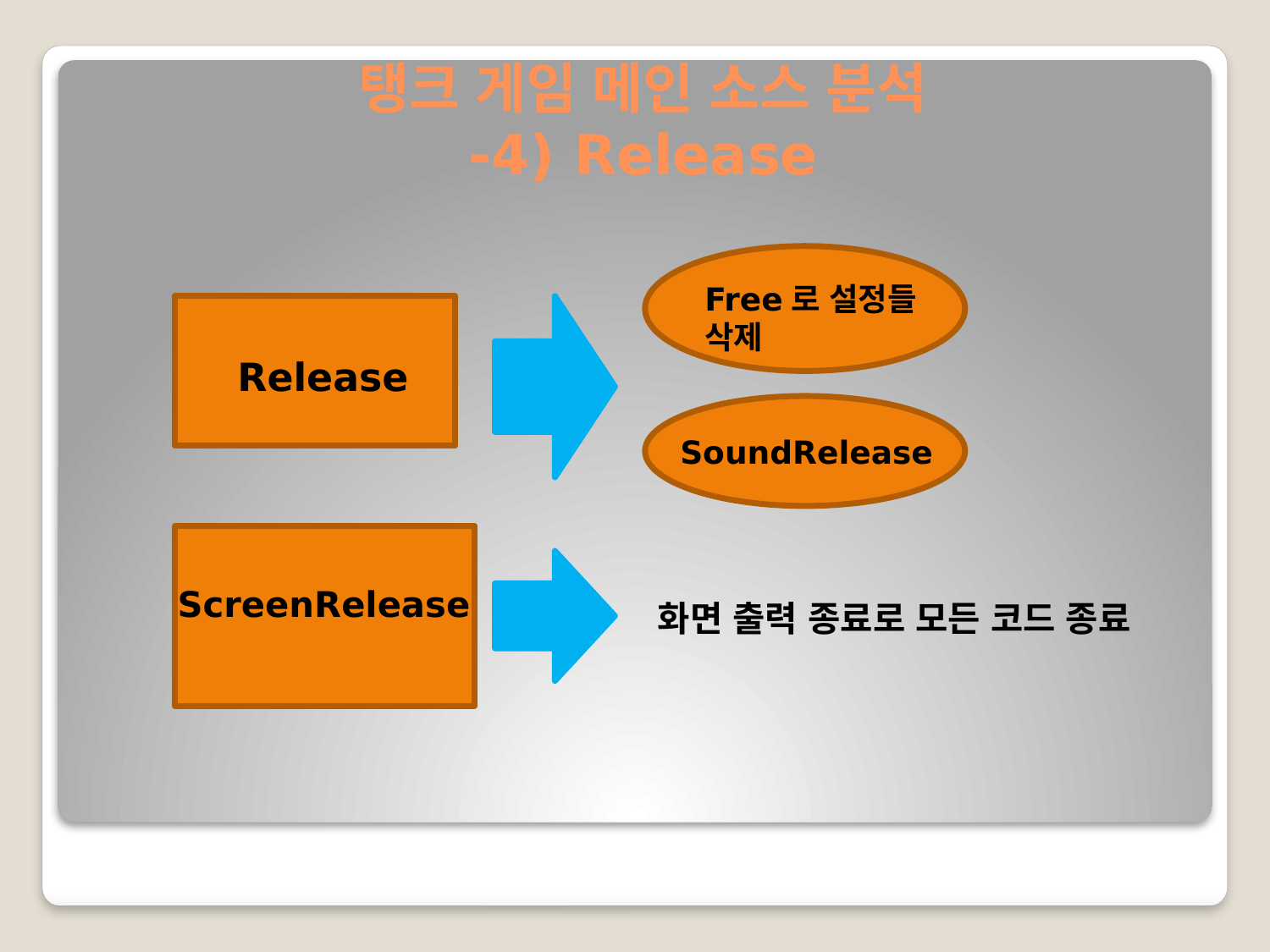

# 탱크 게임 메인 소스 분석 -4) Release

Free로 설정들 삭제

Release

SoundRelease

ScreenRelease
화면 출력 종료로 모든 코드 종료